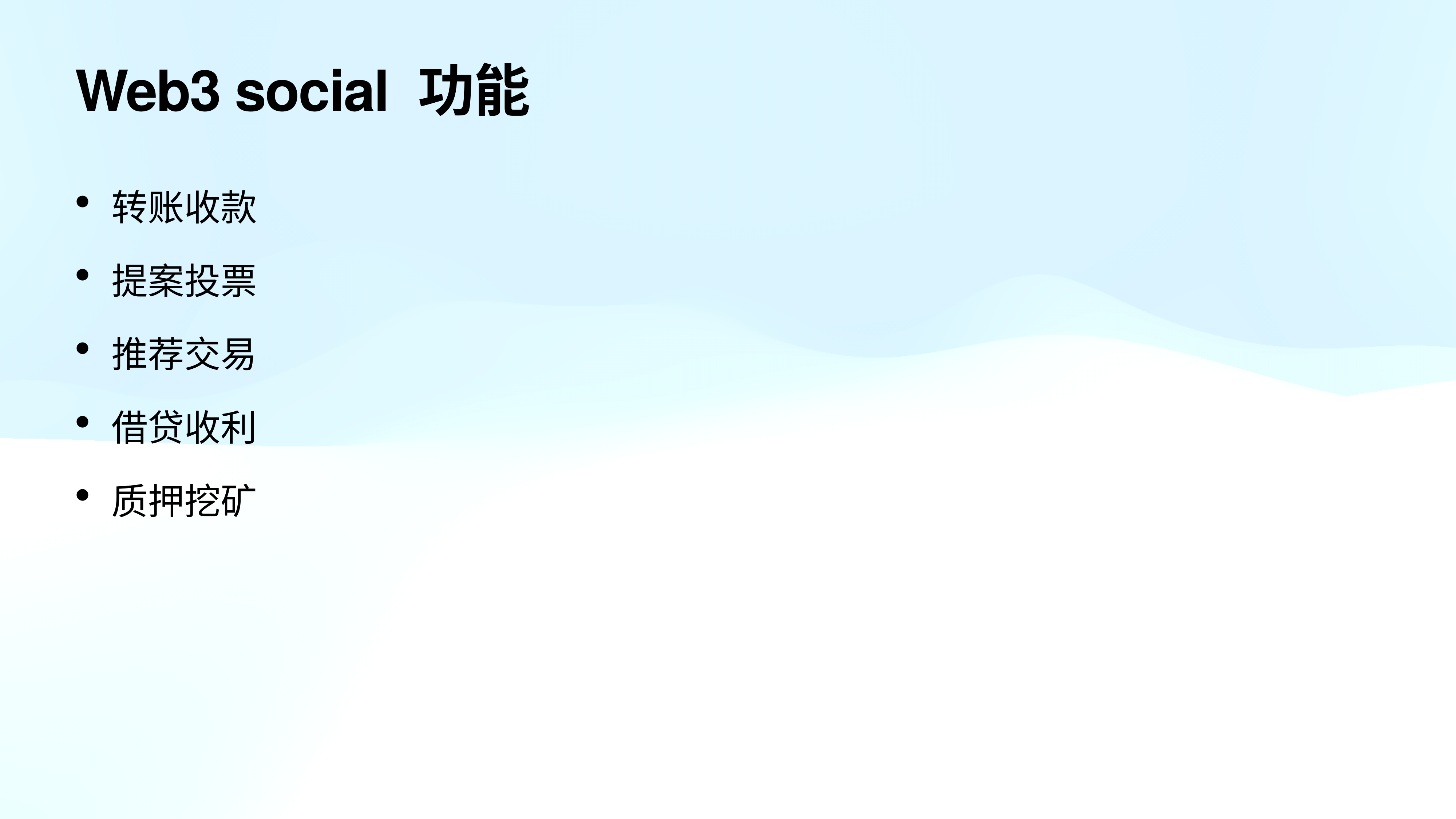

# Web3 social 功能
转账收款
提案投票
推荐交易
借贷收利
质押挖矿